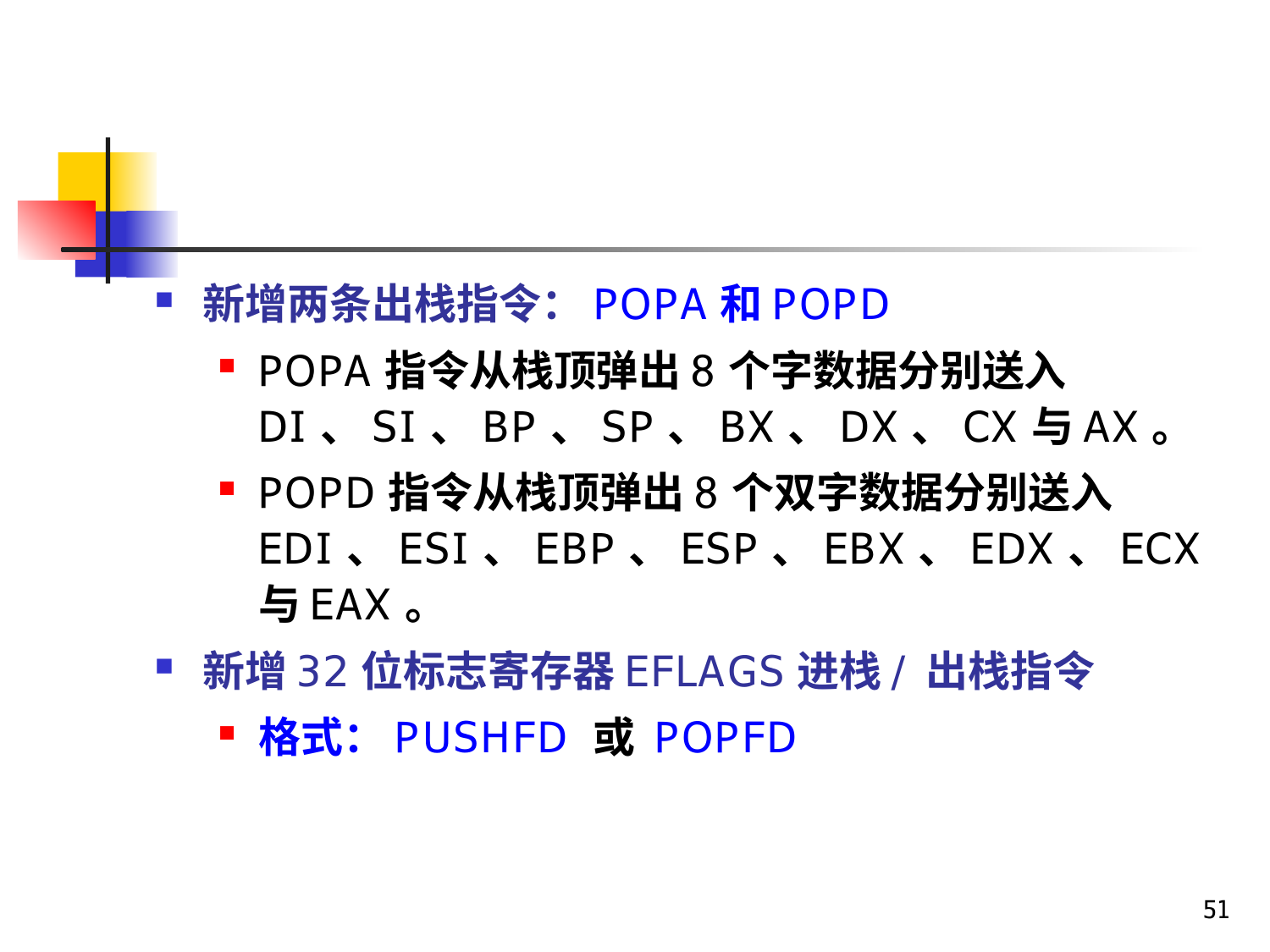

新增两条出栈指令：POPA和POPD
POPA指令从栈顶弹出8个字数据分别送入DI、SI、BP、SP、BX、DX、CX与AX。
POPD指令从栈顶弹出8个双字数据分别送入EDI、ESI、EBP、ESP、EBX、EDX、ECX与EAX。
新增32位标志寄存器EFLAGS进栈/出栈指令
格式：PUSHFD 或 POPFD

51